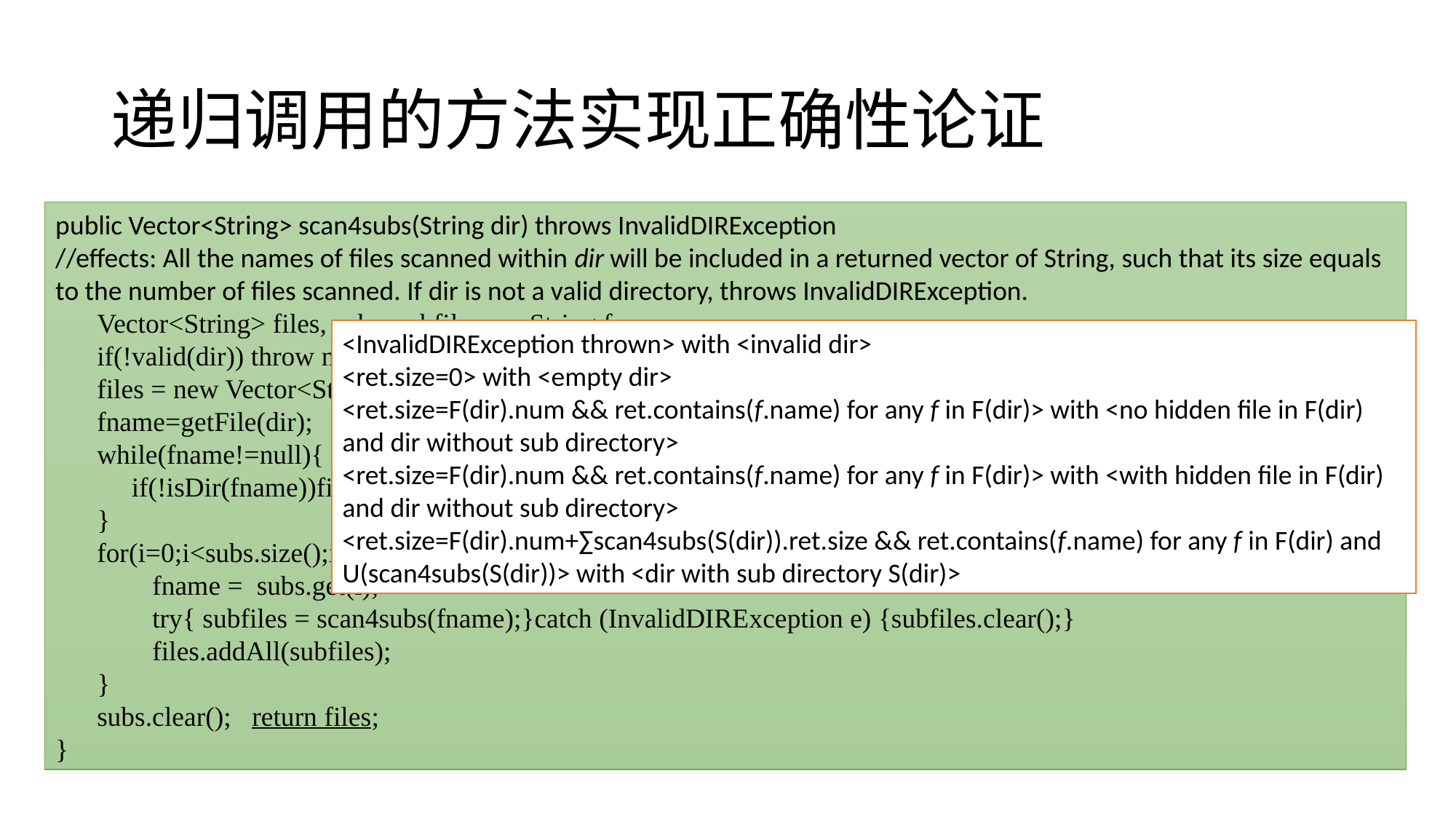

# 递归调用的方法实现正确性论证
public Vector<String> scan4subs(String dir) throws InvalidDIRException
//effects: All the names of files scanned within dir will be included in a returned vector of String, such that its size equals to the number of files scanned. If dir is not a valid directory, throws InvalidDIRException.
      Vector<String> files, subs, subfiles;      String fname;
      if(!valid(dir)) throw new InvalidDIRException();
      files = new Vector<String>(); subs = new Vector<String>();subfiles = new Vector<String>();
      fname=getFile(dir);
      while(fname!=null){
           if(!isDir(fname))files.add(fname); else subs.add(fname); fname = getFile(dir);
      }
      for(i=0;i<subs.size();i++){
              fname =  subs.get(i);
              try{ subfiles = scan4subs(fname);}catch (InvalidDIRException e) {subfiles.clear();}
              files.addAll(subfiles);
      }
      subs.clear();   return files;
}
<InvalidDIRException thrown> with <invalid dir>
<ret.size=0> with <empty dir>
<ret.size=F(dir).num && ret.contains(f.name) for any f in F(dir)> with <no hidden file in F(dir) and dir without sub directory>
<ret.size=F(dir).num && ret.contains(f.name) for any f in F(dir)> with <with hidden file in F(dir) and dir without sub directory>
<ret.size=F(dir).num+∑scan4subs(S(dir)).ret.size && ret.contains(f.name) for any f in F(dir) and U(scan4subs(S(dir))> with <dir with sub directory S(dir)>